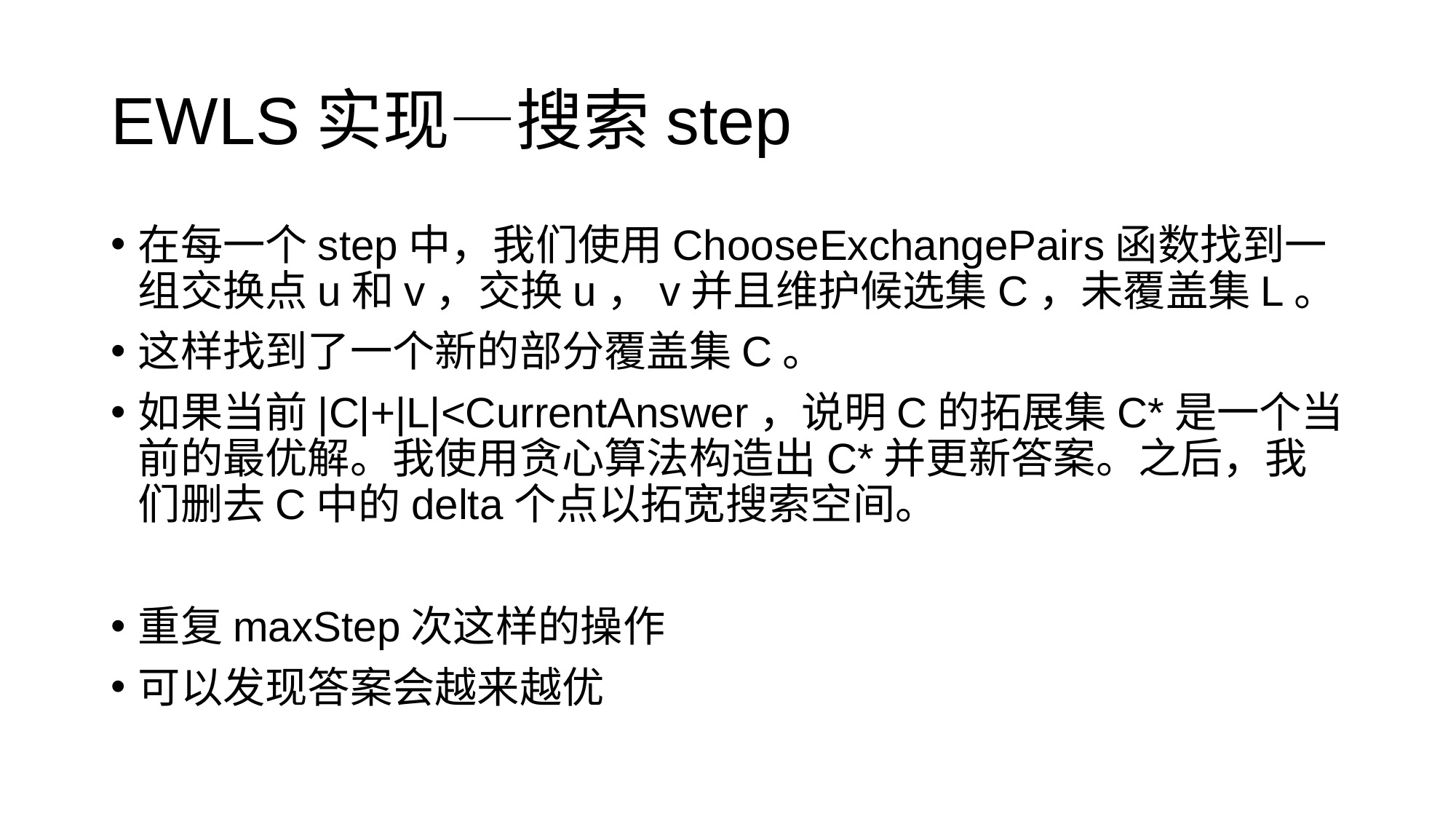

# EWLS实现—搜索step
在每一个step中，我们使用ChooseExchangePairs函数找到一组交换点u和v，交换u，v并且维护候选集C，未覆盖集L。
这样找到了一个新的部分覆盖集C。
如果当前|C|+|L|<CurrentAnswer，说明C的拓展集C*是一个当前的最优解。我使用贪心算法构造出C*并更新答案。之后，我们删去C中的delta个点以拓宽搜索空间。

重复maxStep次这样的操作
可以发现答案会越来越优